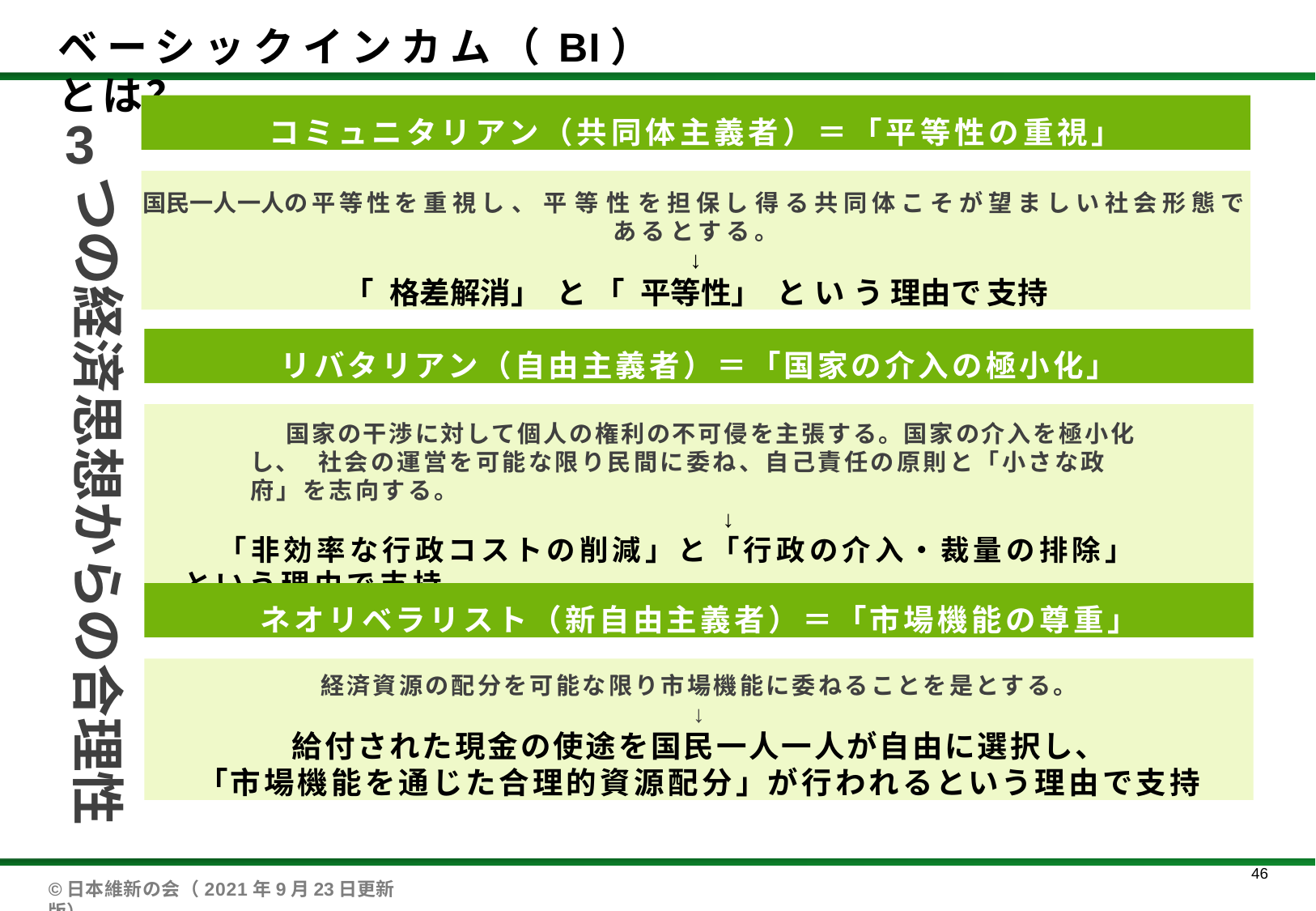

# ベーシックインカム（BI）とは？
コミュニタリアン（共同体主義者）＝「平等性の重視」
3
国民一人一人の平等性を重視し、平等性を担保し得る共同体こそが望ましい社会形態であるとする。
↓
「格差解消」と「平等性」という理由で支持
つの経済思想からの合理性
リバタリアン（自由主義者）＝「国家の介入の極小化」
国家の干渉に対して個人の権利の不可侵を主張する。国家の介入を極小化し、  社会の運営を可能な限り民間に委ね、自己責任の原則と「小さな政府」を志向する。
↓
「非効率な行政コストの削減」と「行政の介入・裁量の排除」という理由で支持
ネオリベラリスト（新自由主義者）＝「市場機能の尊重」
経済資源の配分を可能な限り市場機能に委ねることを是とする。
↓
給付された現金の使途を国民一人一人が自由に選択し、
「市場機能を通じた合理的資源配分」が行われるという理由で支持
46
©日本維新の会（2021年9月23日更新版）